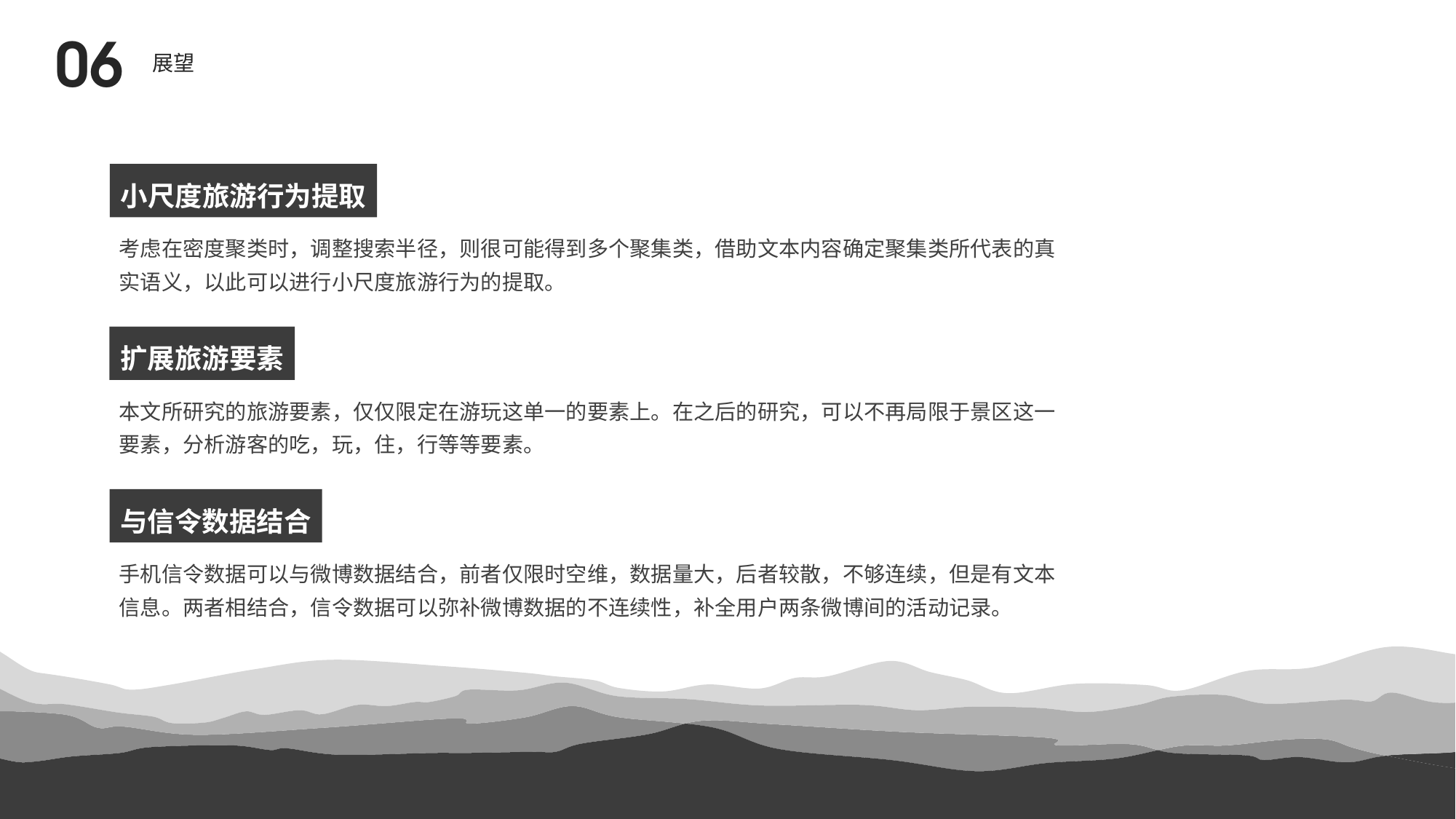

06
展望
小尺度旅游行为提取
考虑在密度聚类时，调整搜索半径，则很可能得到多个聚集类，借助文本内容确定聚集类所代表的真实语义，以此可以进行小尺度旅游行为的提取。
扩展旅游要素
本文所研究的旅游要素，仅仅限定在游玩这单一的要素上。在之后的研究，可以不再局限于景区这一要素，分析游客的吃，玩，住，行等等要素。
与信令数据结合
手机信令数据可以与微博数据结合，前者仅限时空维，数据量大，后者较散，不够连续，但是有文本信息。两者相结合，信令数据可以弥补微博数据的不连续性，补全用户两条微博间的活动记录。